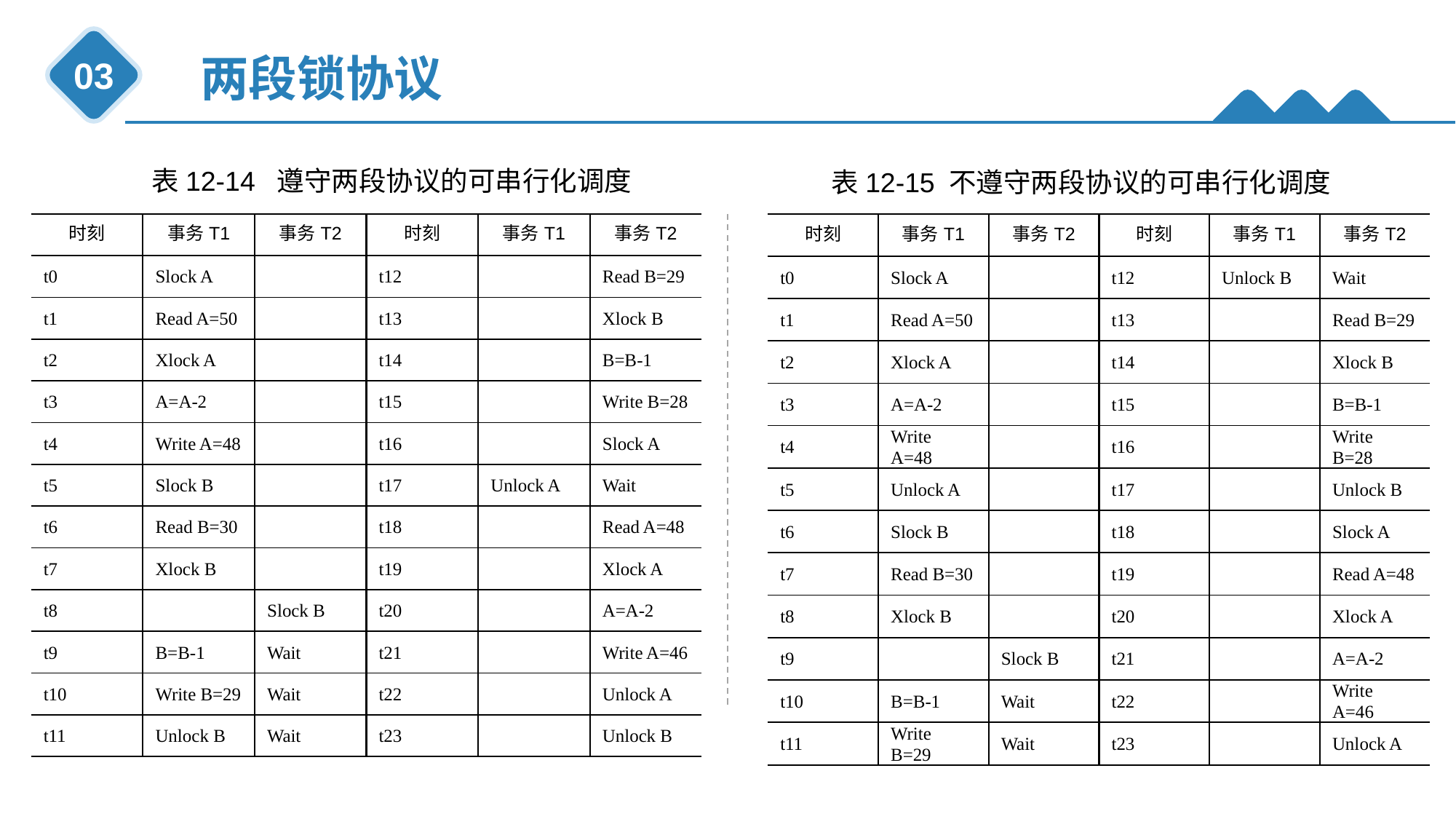

两段锁协议
03

表12-14  遵守两段协议的可串行化调度
表12-15 不遵守两段协议的可串行化调度
| 时刻 | 事务T1 | 事务T2 | 时刻 | 事务T1 | 事务T2 |
| --- | --- | --- | --- | --- | --- |
| t0 | Slock A |  | t12 |  | Read B=29 |
| t1 | Read A=50 |  | t13 |  | Xlock B |
| t2 | Xlock A |  | t14 |  | B=B-1 |
| t3 | A=A-2 |  | t15 |  | Write B=28 |
| t4 | Write A=48 |  | t16 |  | Slock A |
| t5 | Slock B |  | t17 | Unlock A | Wait |
| t6 | Read B=30 |  | t18 |  | Read A=48 |
| t7 | Xlock B |  | t19 |  | Xlock A |
| t8 |  | Slock B | t20 |  | A=A-2 |
| t9 | B=B-1 | Wait | t21 |  | Write A=46 |
| t10 | Write B=29 | Wait | t22 |  | Unlock A |
| t11 | Unlock B | Wait | t23 |  | Unlock B |
| 时刻 | 事务T1 | 事务T2 | 时刻 | 事务T1 | 事务T2 |
| --- | --- | --- | --- | --- | --- |
| t0 | Slock A |  | t12 | Unlock B | Wait |
| t1 | Read A=50 |  | t13 |  | Read B=29 |
| t2 | Xlock A |  | t14 |  | Xlock B |
| t3 | A=A-2 |  | t15 |  | B=B-1 |
| t4 | Write A=48 |  | t16 |  | Write B=28 |
| t5 | Unlock A |  | t17 |  | Unlock B |
| t6 | Slock B |  | t18 |  | Slock A |
| t7 | Read B=30 |  | t19 |  | Read A=48 |
| t8 | Xlock B |  | t20 |  | Xlock A |
| t9 |  | Slock B | t21 |  | A=A-2 |
| t10 | B=B-1 | Wait | t22 |  | Write A=46 |
| t11 | Write B=29 | Wait | t23 |  | Unlock A |